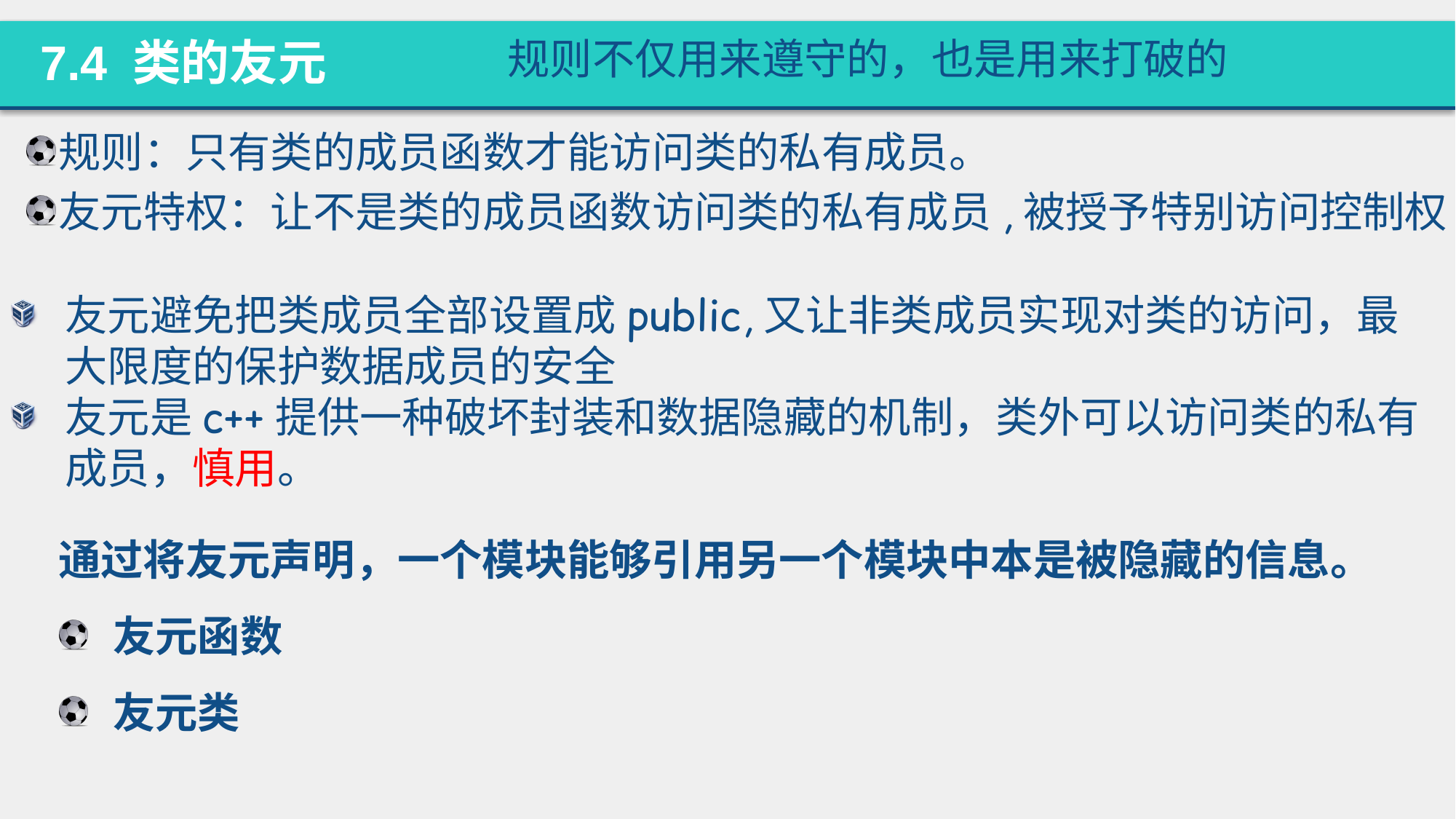

7.4 类的友元
规则不仅用来遵守的，也是用来打破的
规则：只有类的成员函数才能访问类的私有成员。
友元特权：让不是类的成员函数访问类的私有成员,被授予特别访问控制权
友元避免把类成员全部设置成public,又让非类成员实现对类的访问，最大限度的保护数据成员的安全
友元是c++提供一种破坏封装和数据隐藏的机制，类外可以访问类的私有成员，慎用。
通过将友元声明，一个模块能够引用另一个模块中本是被隐藏的信息。
友元函数
友元类